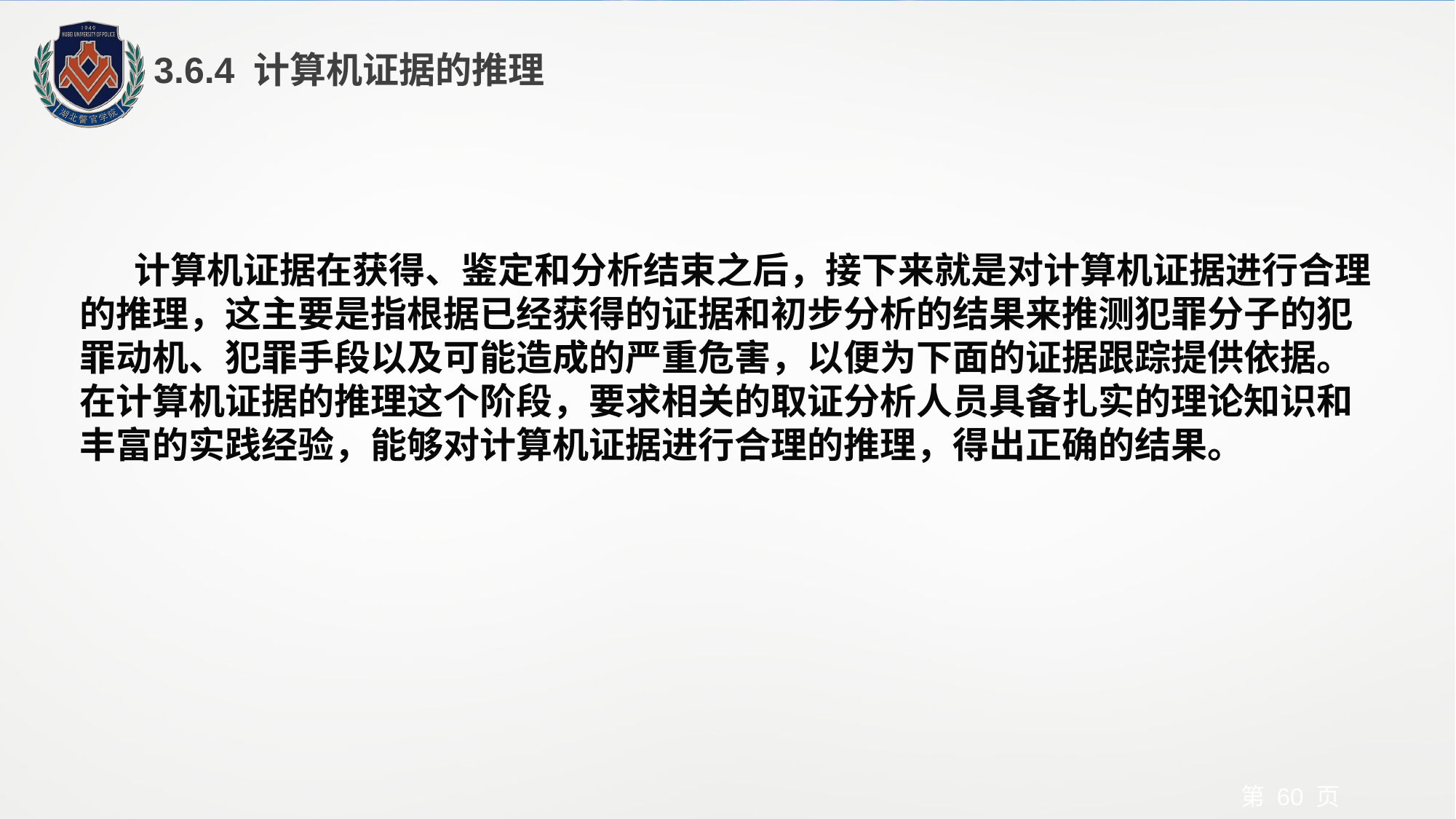

3.6.4 计算机证据的推理
　　计算机证据在获得、鉴定和分析结束之后，接下来就是对计算机证据进行合理的推理，这主要是指根据已经获得的证据和初步分析的结果来推测犯罪分子的犯罪动机、犯罪手段以及可能造成的严重危害，以便为下面的证据跟踪提供依据。在计算机证据的推理这个阶段，要求相关的取证分析人员具备扎实的理论知识和丰富的实践经验，能够对计算机证据进行合理的推理，得出正确的结果。